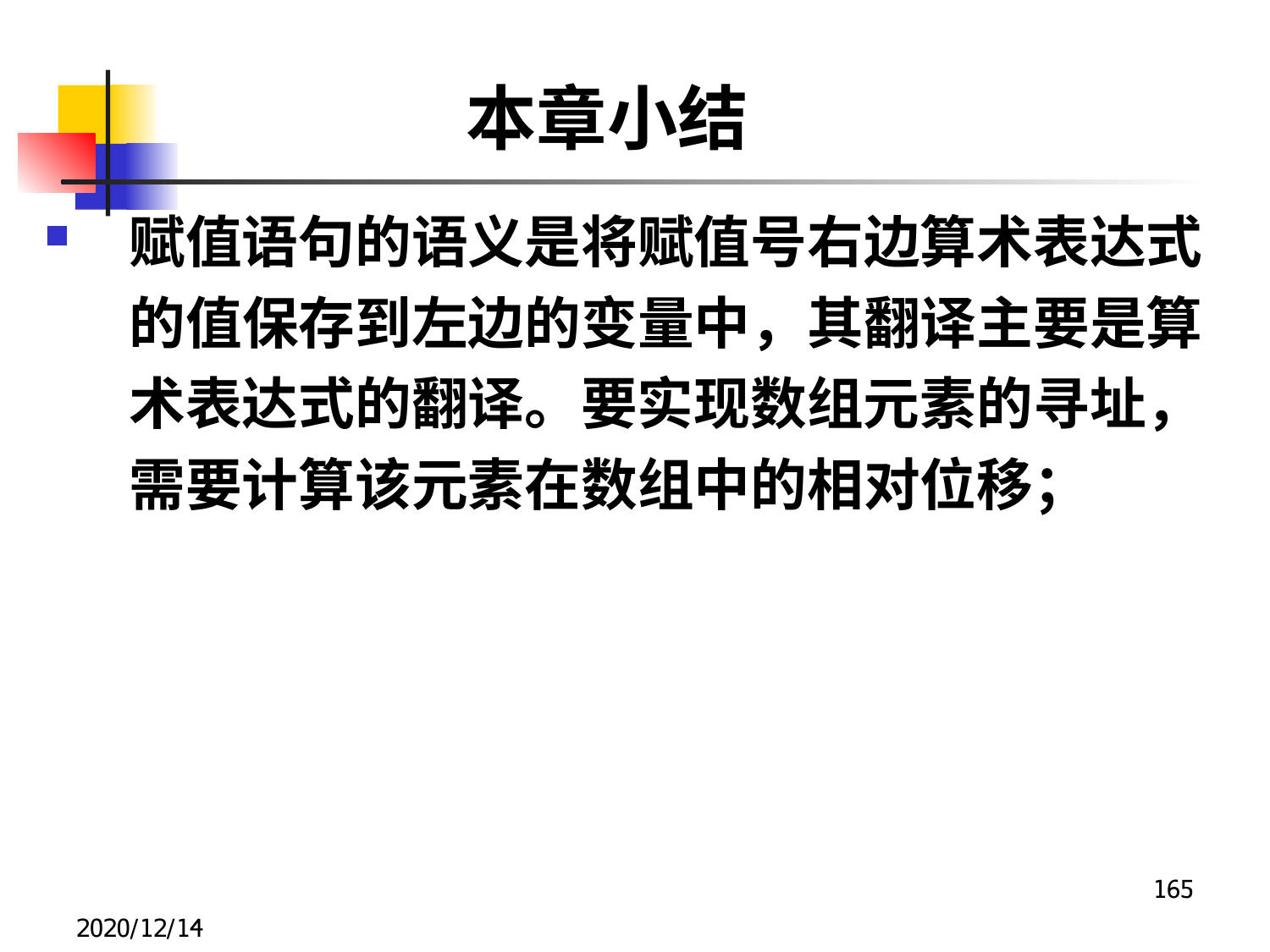

本章小结
赋值语句的语义是将赋值号右边算术表达式的值保存到左边的变量中，其翻译主要是算术表达式的翻译。要实现数组元素的寻址，需要计算该元素在数组中的相对位移；
165
2020/12/14